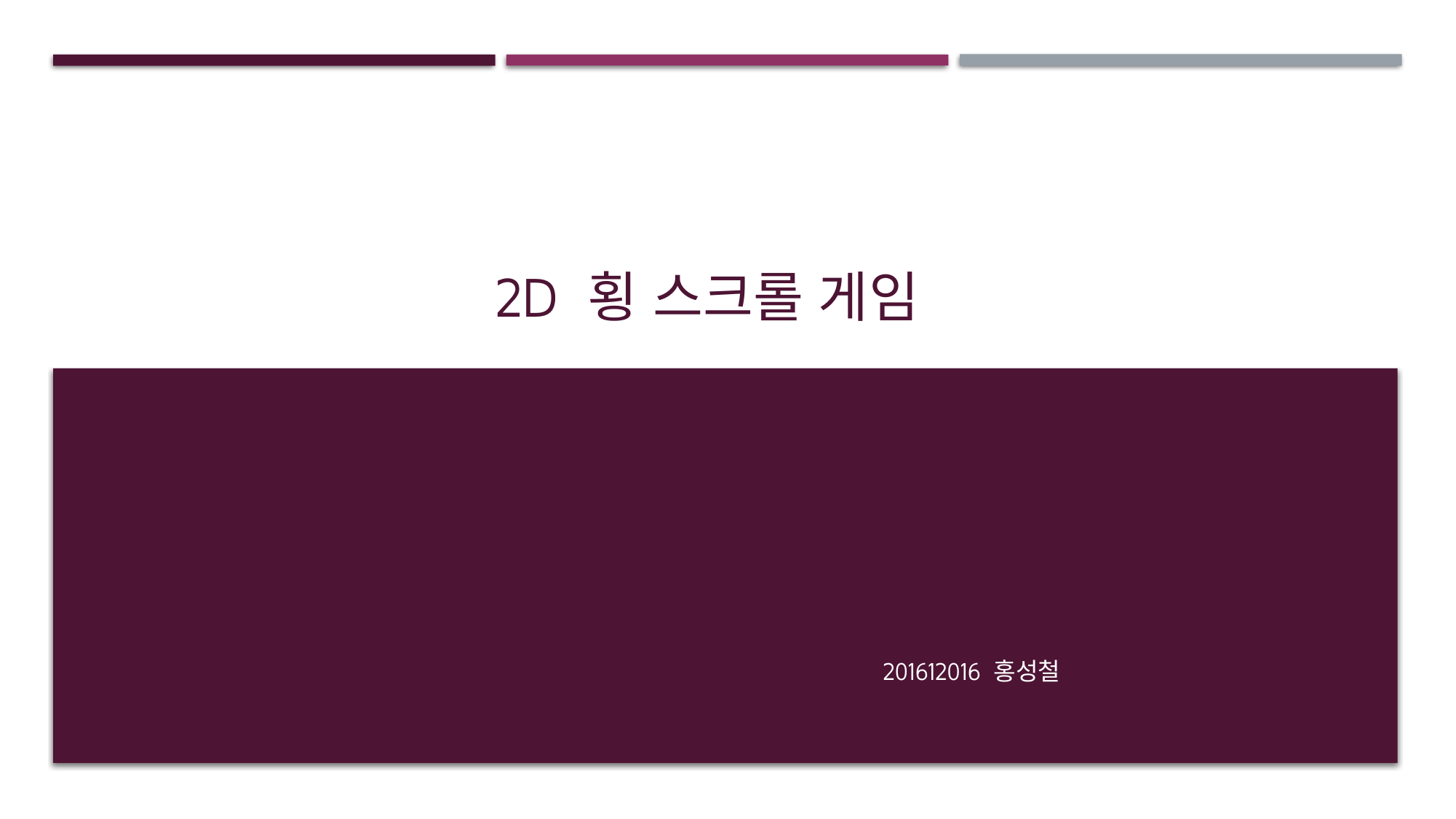

# 2D 횡 스크롤 게임
201612016 홍성철